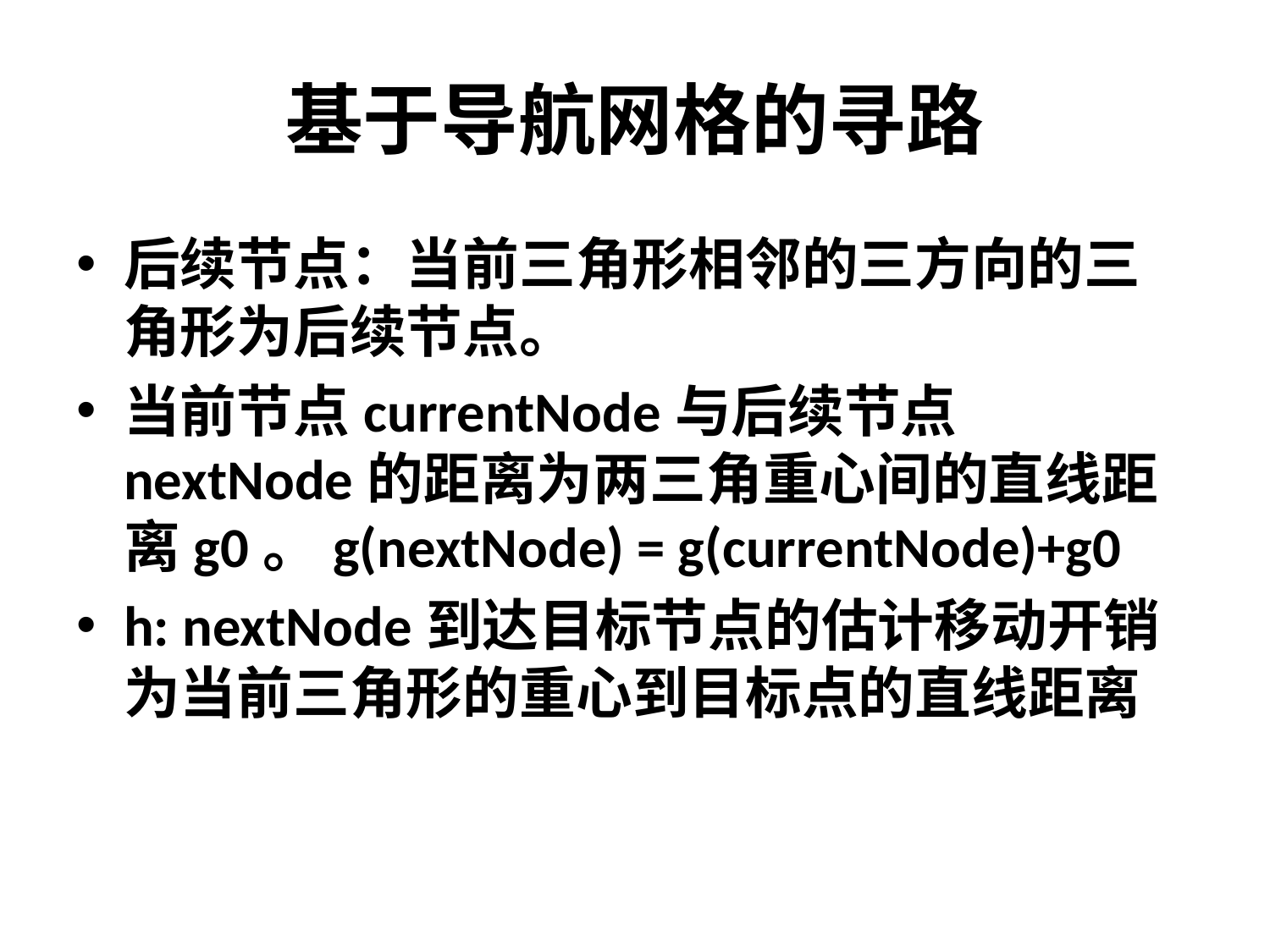

# 基于导航网格的寻路
后续节点：当前三角形相邻的三方向的三角形为后续节点。
当前节点currentNode与后续节点nextNode的距离为两三角重心间的直线距离g0。g(nextNode) = g(currentNode)+g0
h: nextNode到达目标节点的估计移动开销为当前三角形的重心到目标点的直线距离